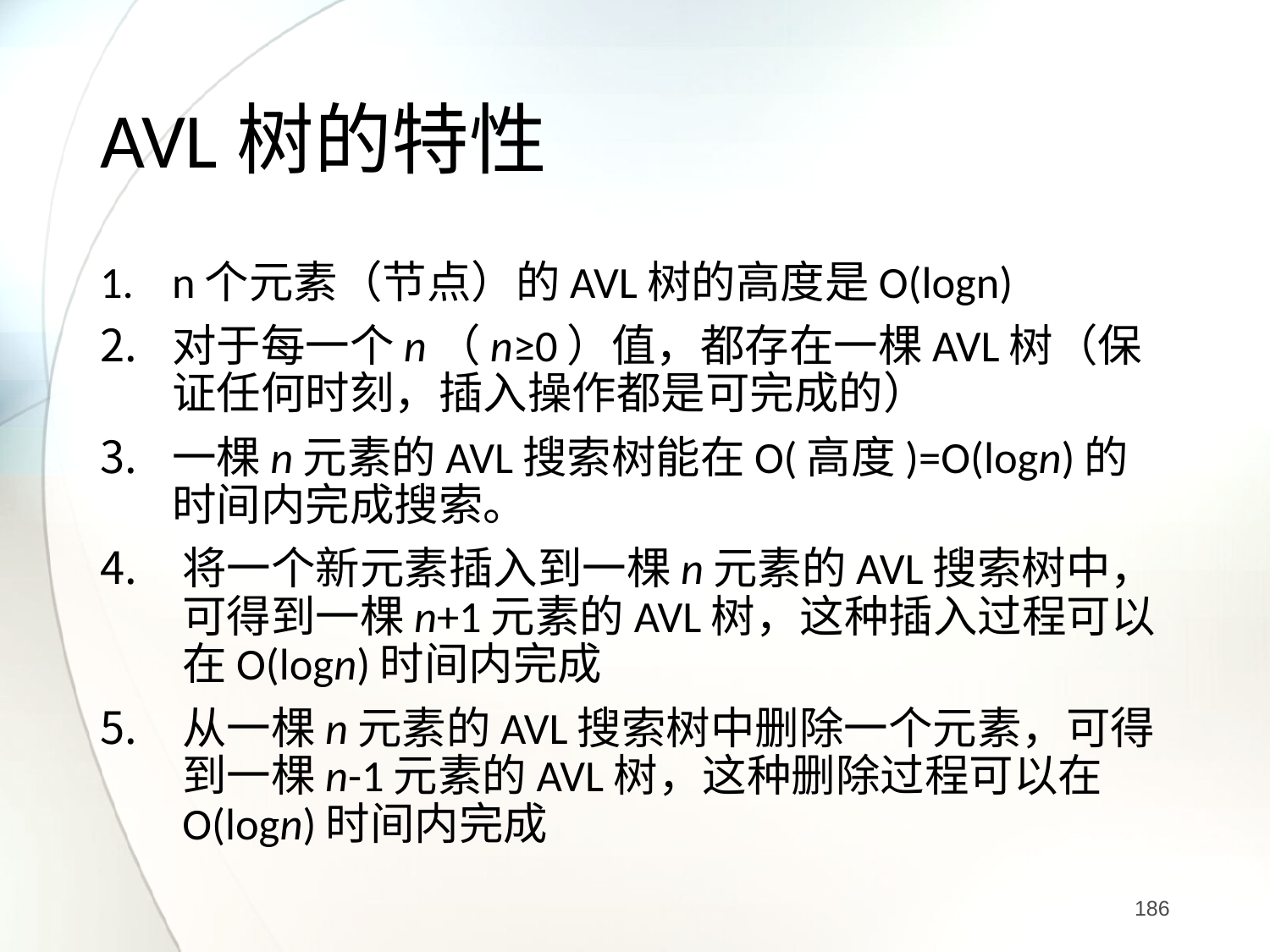

# AVL树的特性
n个元素（节点）的AVL树的高度是O(logn)
对于每一个n（n≥0）值，都存在一棵AVL树（保证任何时刻，插入操作都是可完成的）
一棵n元素的AVL搜索树能在O(高度)=O(logn)的时间内完成搜索。
将一个新元素插入到一棵n元素的AVL搜索树中，可得到一棵n+1元素的AVL树，这种插入过程可以在O(logn)时间内完成
从一棵n元素的AVL搜索树中删除一个元素，可得到一棵n-1元素的AVL树，这种删除过程可以在O(logn)时间内完成
186